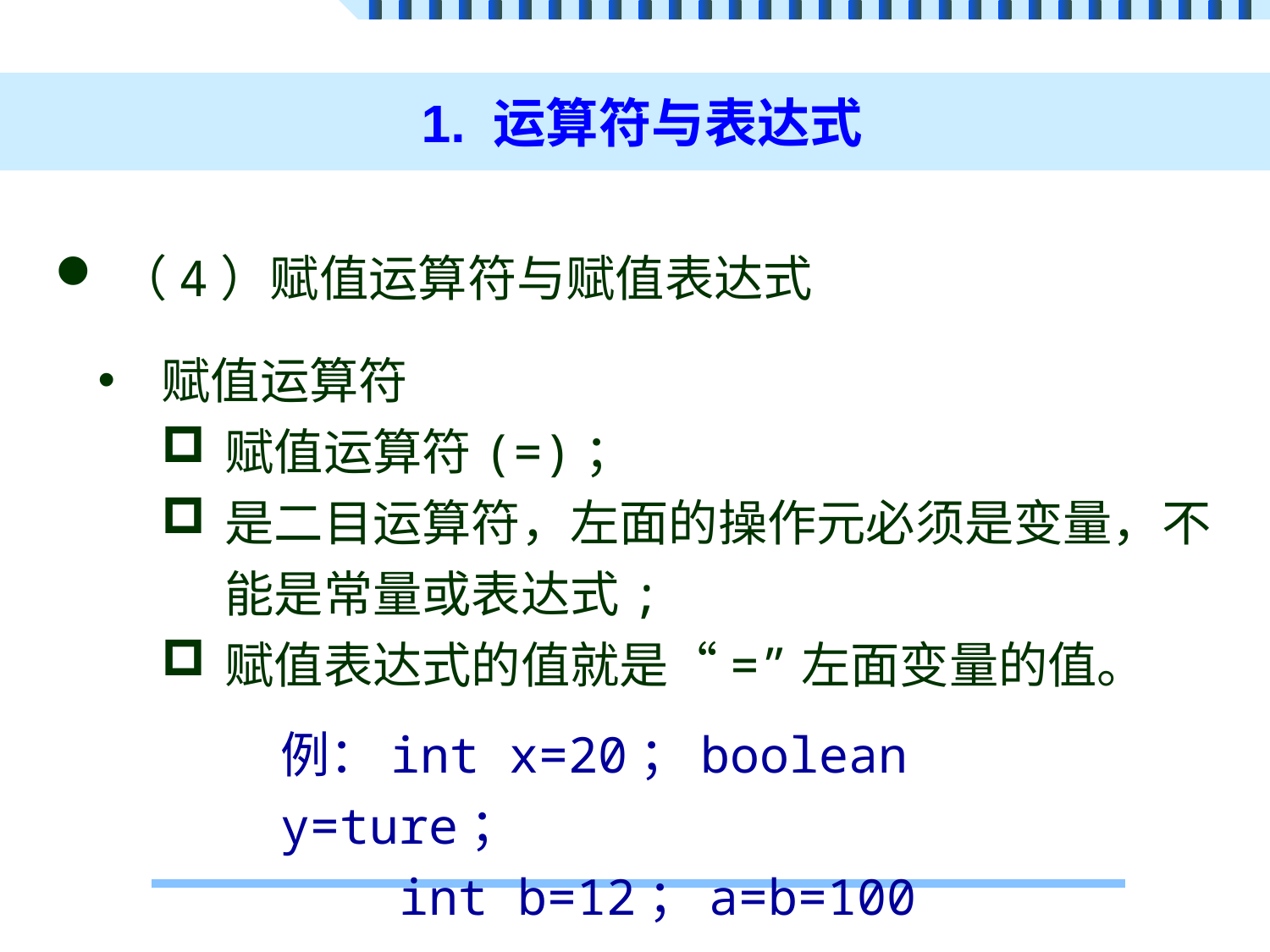

# 1. 运算符与表达式
（4）赋值运算符与赋值表达式
赋值运算符
赋值运算符(=)；
是二目运算符，左面的操作元必须是变量，不能是常量或表达式;
赋值表达式的值就是“=”左面变量的值。
例：int x=20；boolean y=ture；
    int b=12；a=b=100